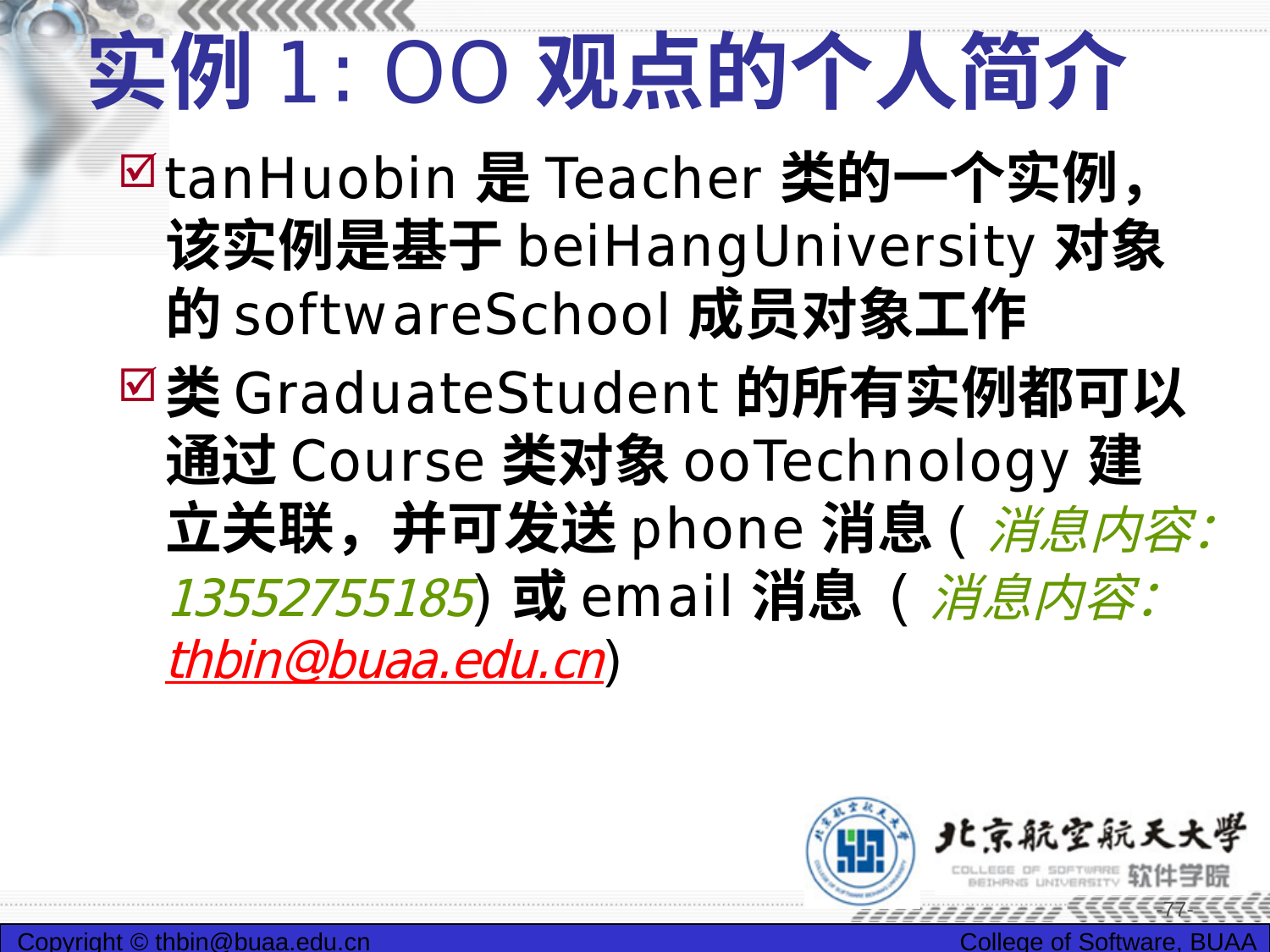

# 实例1: OO观点的个人简介
tanHuobin是Teacher类的一个实例，该实例是基于beiHangUniversity对象的softwareSchool成员对象工作
类GraduateStudent的所有实例都可以通过Course类对象ooTechnology建立关联，并可发送phone消息(消息内容：13552755185)或email消息 (消息内容：thbin@buaa.edu.cn)
-77-